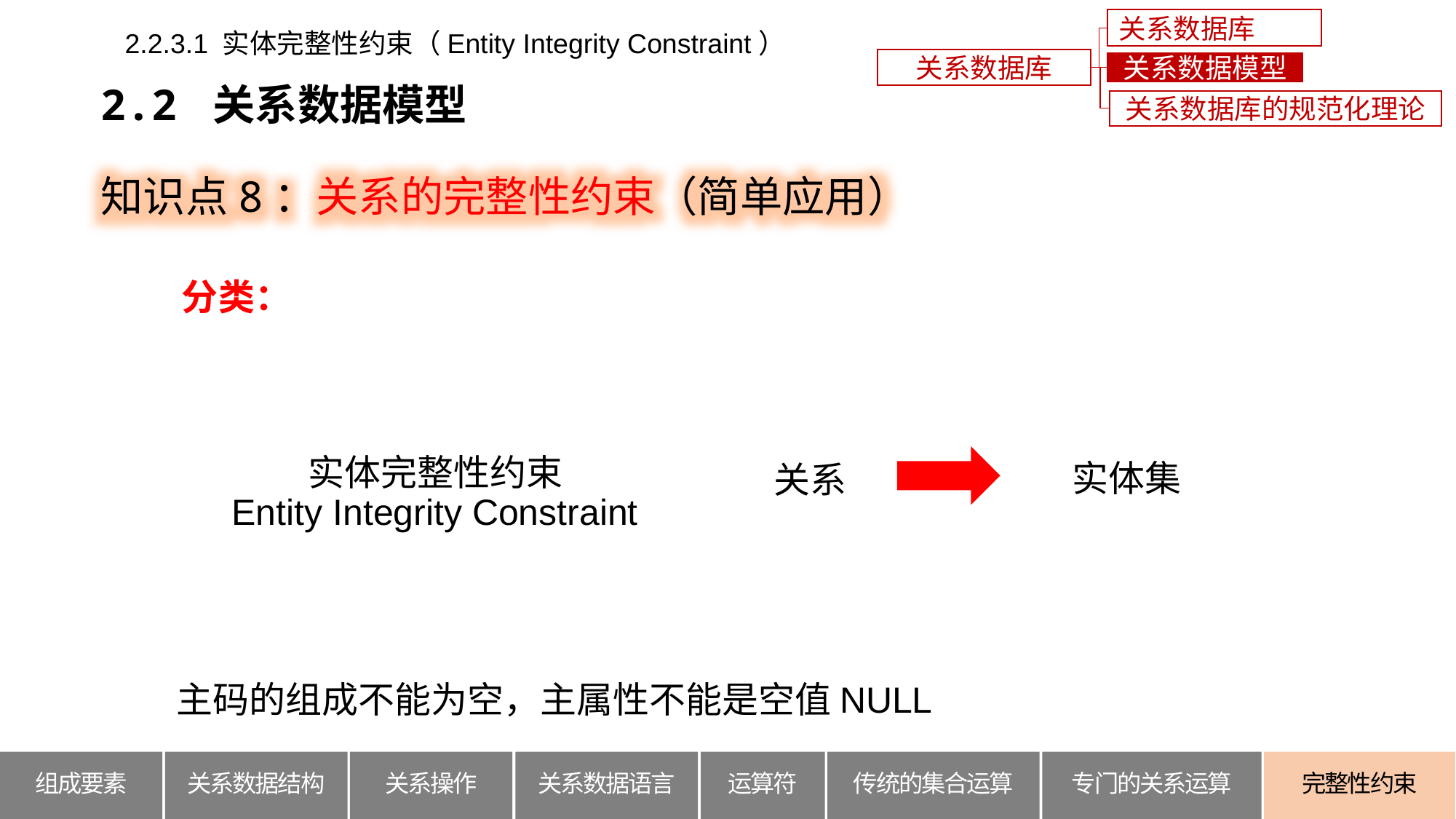

关系数据库概述
2.2.3.1 实体完整性约束（Entity Integrity Constraint）
关系数据库
关系数据模型
2.2 关系数据模型
关系数据库的规范化理论
知识点8：关系的完整性约束（简单应用）
分类：
实体完整性约束
Entity Integrity Constraint
参照完整性约束
Referential Integrity Constraint

实体集
关系
主码的组成不能为空，主属性不能是空值NULL
关系数据结构
组成要素
关系操作
关系数据语言
运算符
传统的集合运算
专门的关系运算
完整性约束